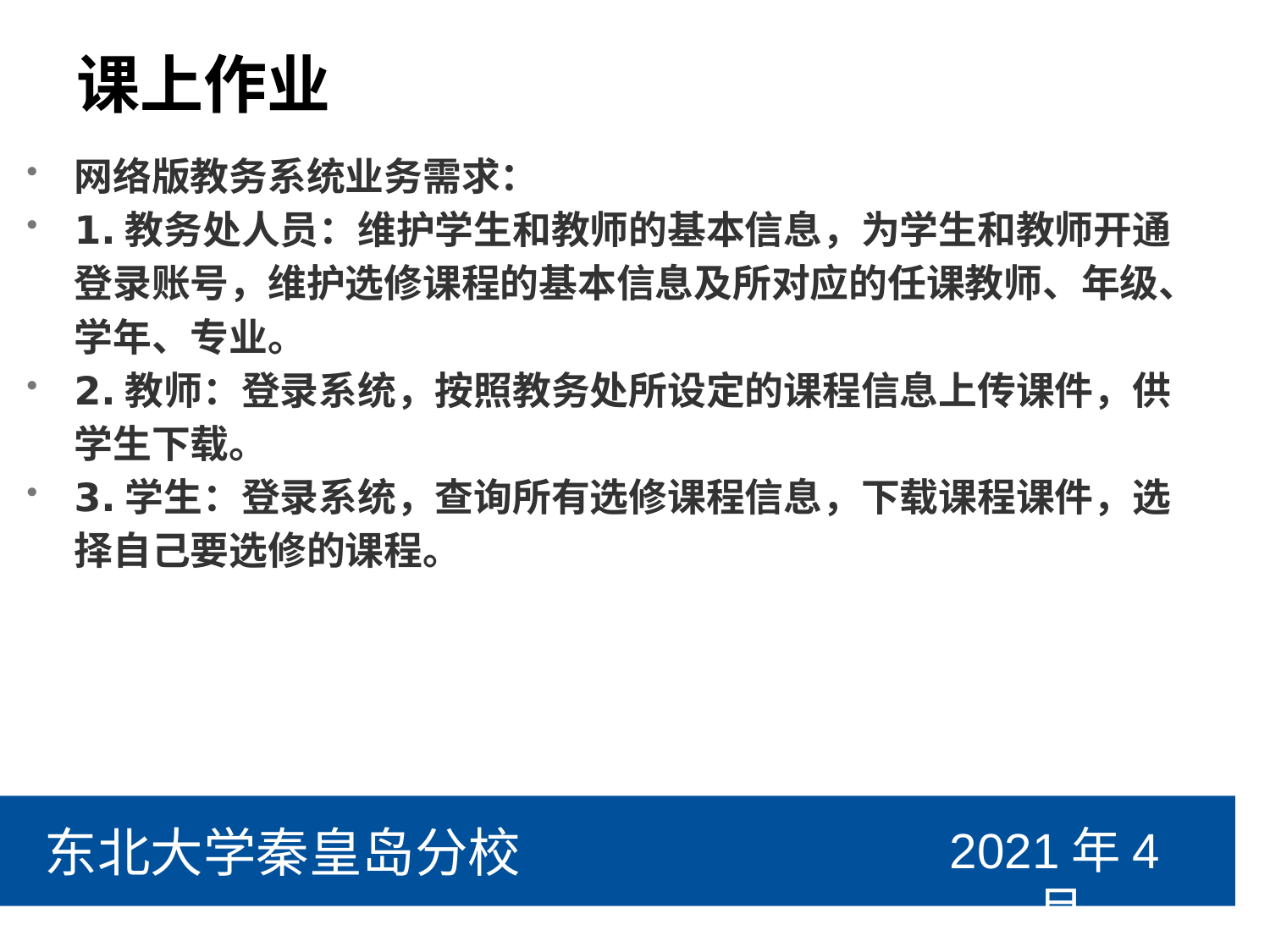

# 课上作业
网络版教务系统业务需求：
1.教务处人员：维护学生和教师的基本信息，为学生和教师开通登录账号，维护选修课程的基本信息及所对应的任课教师、年级、学年、专业。
2.教师：登录系统，按照教务处所设定的课程信息上传课件，供学生下载。
3.学生：登录系统，查询所有选修课程信息，下载课程课件，选择自己要选修的课程。